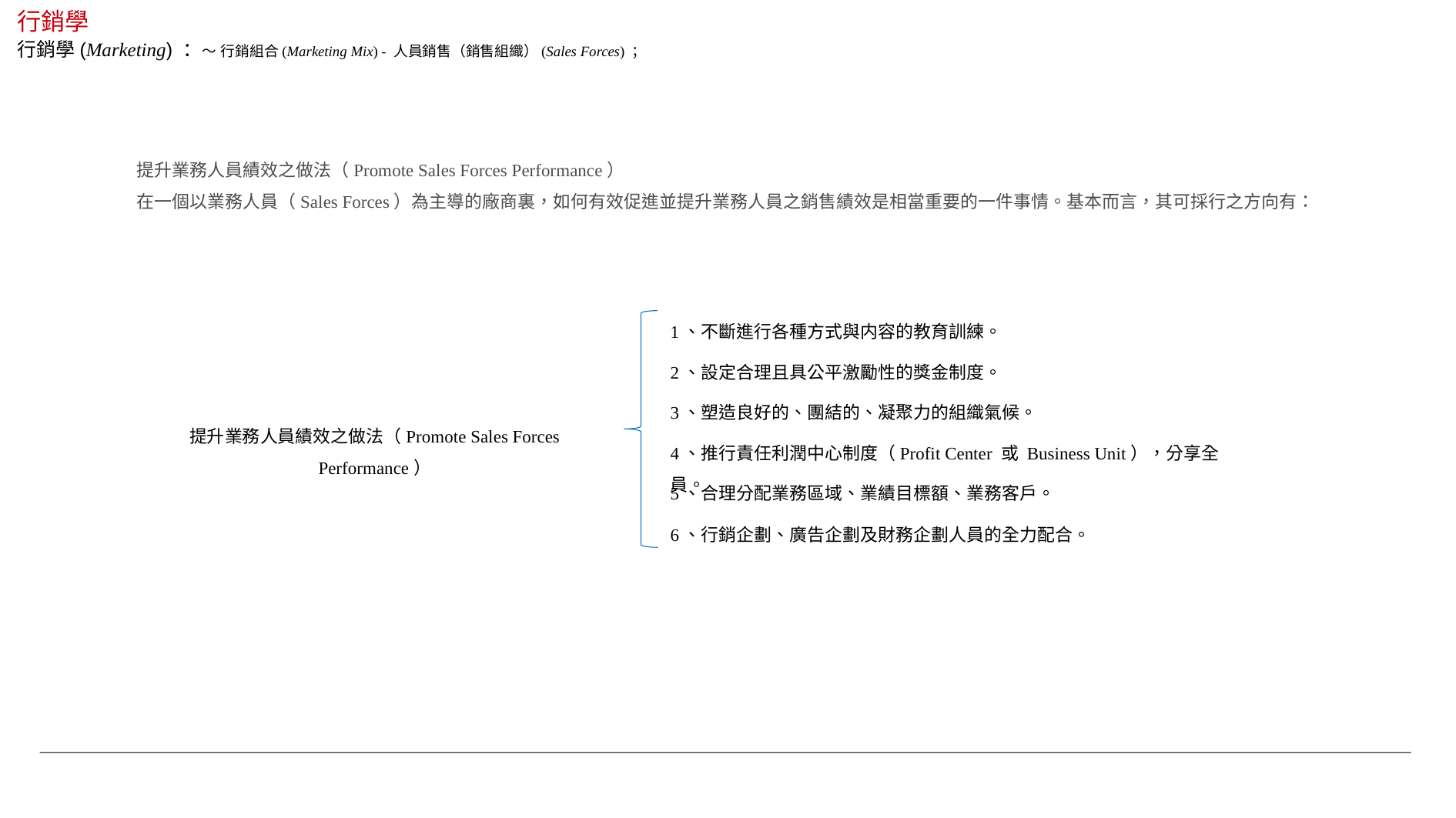

行銷學
行銷學(Marketing) ：～ 行銷組合(Marketing Mix) - 人員銷售（銷售組織）(Sales Forces) ；
提升業務人員績效之做法（Promote Sales Forces Performance）
在一個以業務人員（Sales Forces）為主導的廠商裏，如何有效促進並提升業務人員之銷售績效是相當重要的一件事情。基本而言，其可採行之方向有：
1、不斷進行各種方式與内容的教育訓練。

2、設定合理且具公平激勵性的獎金制度。
3、塑造良好的、團結的、凝聚力的組織氣候。
提升業務人員績效之做法（Promote Sales Forces Performance）
4、推行責任利潤中心制度（Profit Center 或 Business Unit），分享全員。
5、合理分配業務區域、業績目標額、業務客戶。
6、行銷企劃、廣告企劃及財務企劃人員的全力配合。